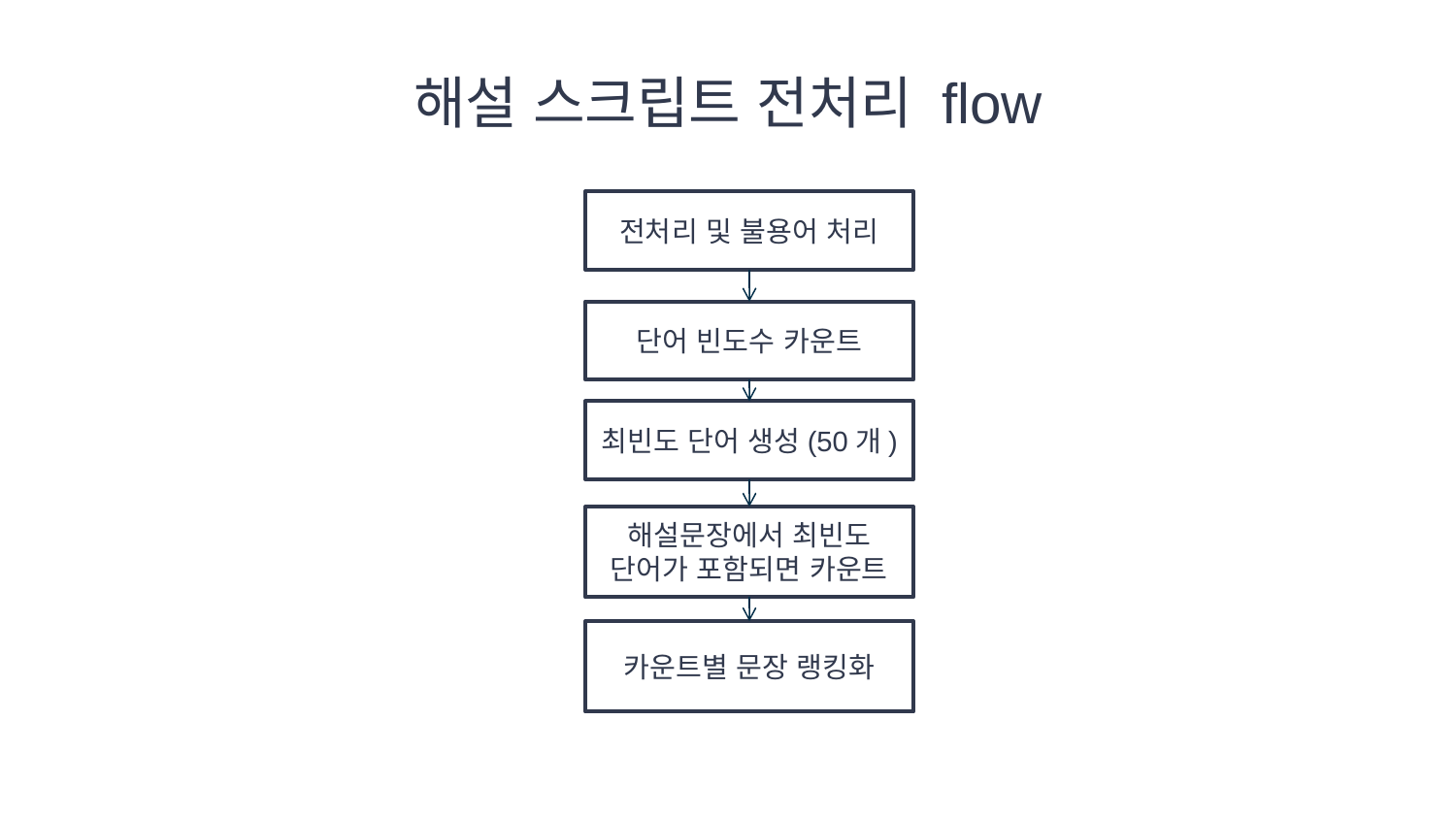

# 해설 스크립트 전처리 flow
전처리 및 불용어 처리
단어 빈도수 카운트
최빈도 단어 생성(50개)
해설문장에서 최빈도 단어가 포함되면 카운트
카운트별 문장 랭킹화